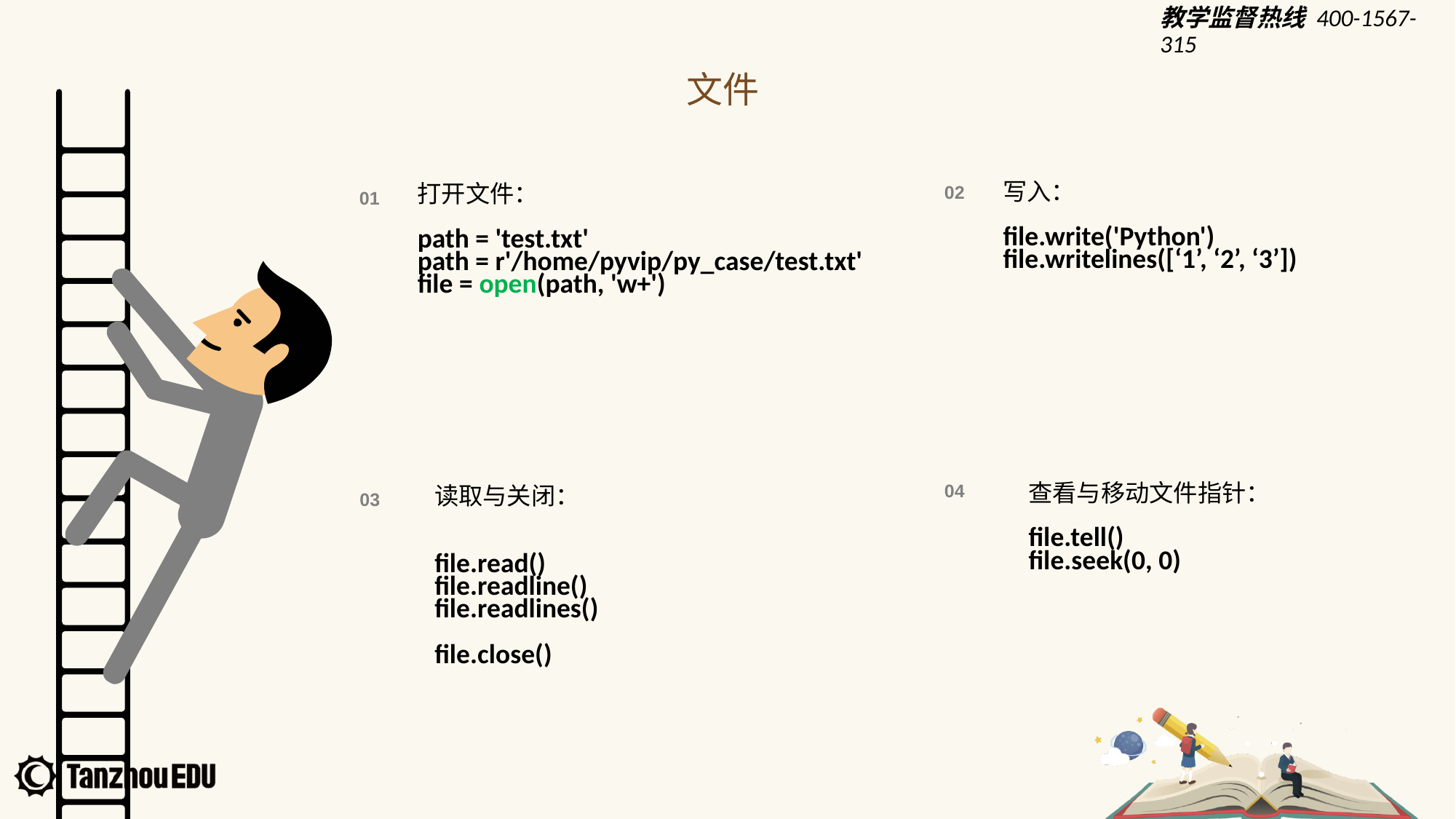

文件

写入：

file.write('Python')
file.writelines([‘1’, ‘2’, ‘3’])
02
打开文件：

path = 'test.txt'
path = r'/home/pyvip/py_case/test.txt'
file = open(path, 'w+')
01
04
查看与移动文件指针：

file.tell()
file.seek(0, 0)
读取与关闭：

file.read()
file.readline()
file.readlines()

file.close()
03